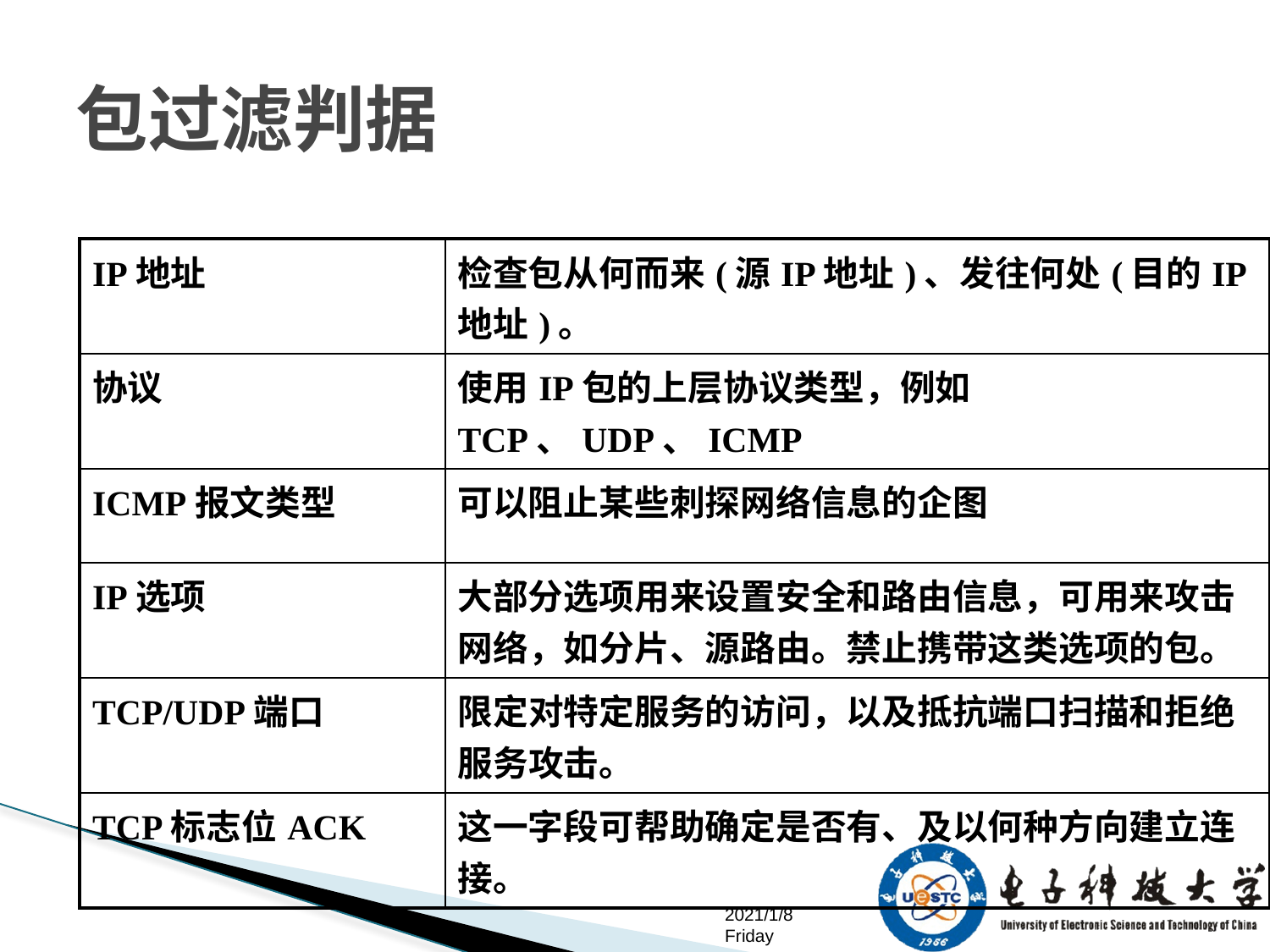

# 包过滤判据
| IP地址 | 检查包从何而来(源IP地址)、发往何处(目的IP地址)。 |
| --- | --- |
| 协议 | 使用IP包的上层协议类型，例如TCP、UDP、ICMP |
| ICMP报文类型 | 可以阻止某些刺探网络信息的企图 |
| IP选项 | 大部分选项用来设置安全和路由信息，可用来攻击网络，如分片、源路由。禁止携带这类选项的包。 |
| TCP/UDP端口 | 限定对特定服务的访问，以及抵抗端口扫描和拒绝服务攻击。 |
| TCP标志位ACK | 这一字段可帮助确定是否有、及以何种方向建立连接。 |
2021/1/8 Friday